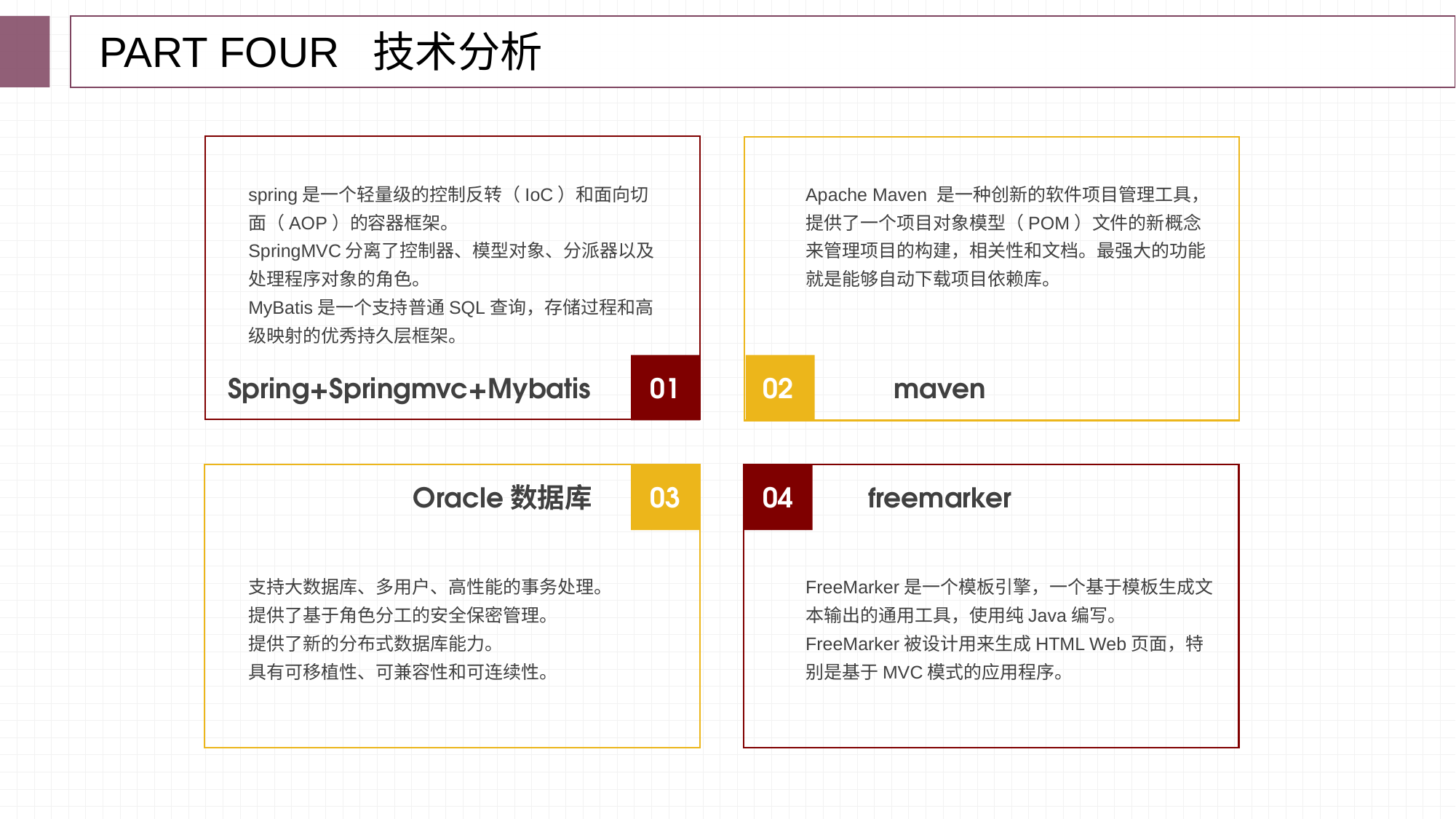

PART FOUR  技术分析

spring是一个轻量级的控制反转（IoC）和面向切面（AOP）的容器框架。
SpringMVC分离了控制器、模型对象、分派器以及处理程序对象的角色。
MyBatis是一个支持普通SQL查询，存储过程和高级映射的优秀持久层框架。
Apache Maven 是一种创新的软件项目管理工具，提供了一个项目对象模型（POM）文件的新概念来管理项目的构建，相关性和文档。最强大的功能就是能够自动下载项目依赖库。

01

02
Spring+Springmvc+Mybatis
maven

03

04
Oracle数据库
freemarker
支持大数据库、多用户、高性能的事务处理。
提供了基于角色分工的安全保密管理。
提供了新的分布式数据库能力。
具有可移植性、可兼容性和可连续性。
FreeMarker是一个模板引擎，一个基于模板生成文本输出的通用工具，使用纯Java编写。
FreeMarker被设计用来生成HTML Web页面，特别是基于MVC模式的应用程序。